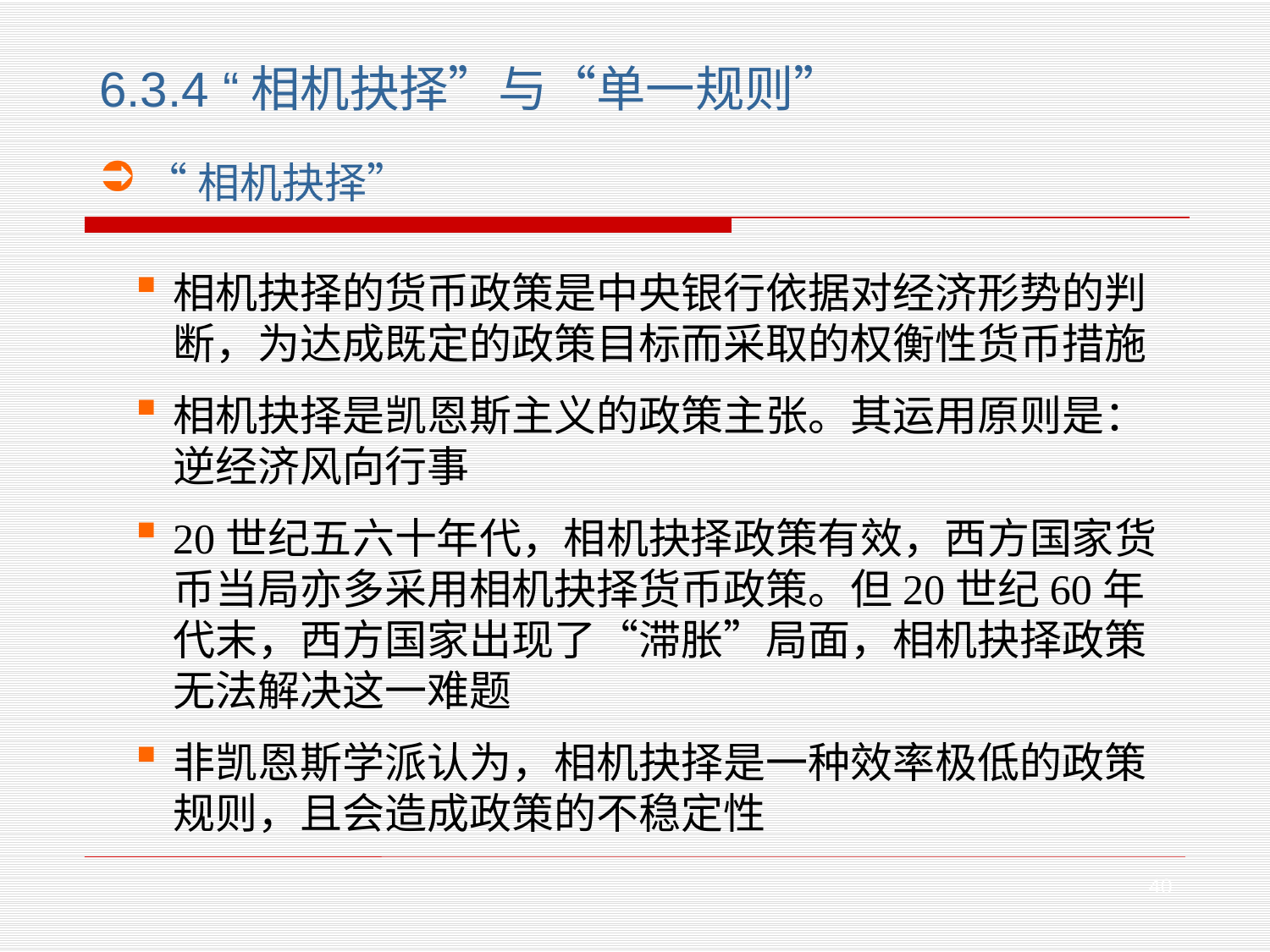

6.3.4 “相机抉择”与“单一规则”
 “相机抉择”
相机抉择的货币政策是中央银行依据对经济形势的判断，为达成既定的政策目标而采取的权衡性货币措施
相机抉择是凯恩斯主义的政策主张。其运用原则是：逆经济风向行事
20世纪五六十年代，相机抉择政策有效，西方国家货币当局亦多采用相机抉择货币政策。但20世纪60年代末，西方国家出现了“滞胀”局面，相机抉择政策无法解决这一难题
非凯恩斯学派认为，相机抉择是一种效率极低的政策规则，且会造成政策的不稳定性
40